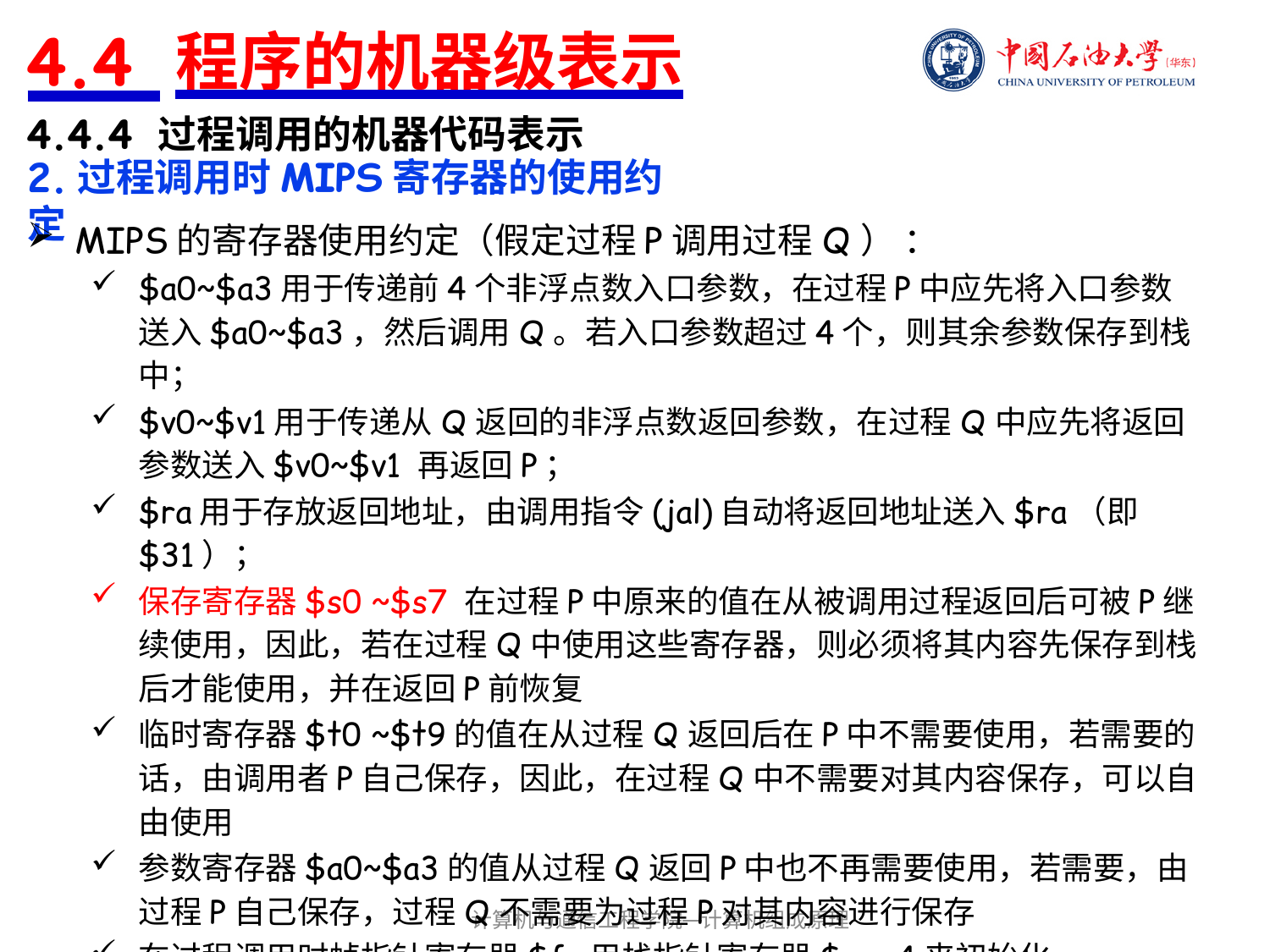

# 4.4 程序的机器级表示
4.4.4 过程调用的机器代码表示

2.过程调用时MIPS寄存器的使用约定
MIPS的寄存器使用约定（假定过程P调用过程Q） ：
$a0~$a3用于传递前4个非浮点数入口参数，在过程P中应先将入口参数送入$a0~$a3，然后调用Q。若入口参数超过4个，则其余参数保存到栈中；
$v0~$v1用于传递从Q返回的非浮点数返回参数，在过程Q中应先将返回参数送入$v0~$v1 再返回P；
$ra用于存放返回地址，由调用指令(jal)自动将返回地址送入$ra（即$31）；
保存寄存器$s0 ~$s7 在过程P中原来的值在从被调用过程返回后可被P继续使用，因此，若在过程Q中使用这些寄存器，则必须将其内容先保存到栈后才能使用，并在返回P前恢复
临时寄存器$t0 ~$t9的值在从过程Q返回后在P中不需要使用，若需要的话，由调用者P自己保存，因此，在过程Q中不需要对其内容保存，可以自由使用
参数寄存器$a0~$a3的值从过程Q返回P中也不再需要使用，若需要，由过程P自己保存，过程Q不需要为过程P对其内容进行保存
在过程调用时帧指针寄存器$fp用栈指针寄存器$sp- 4来初始化
计算机与通信工程学院—计算机组成原理
86